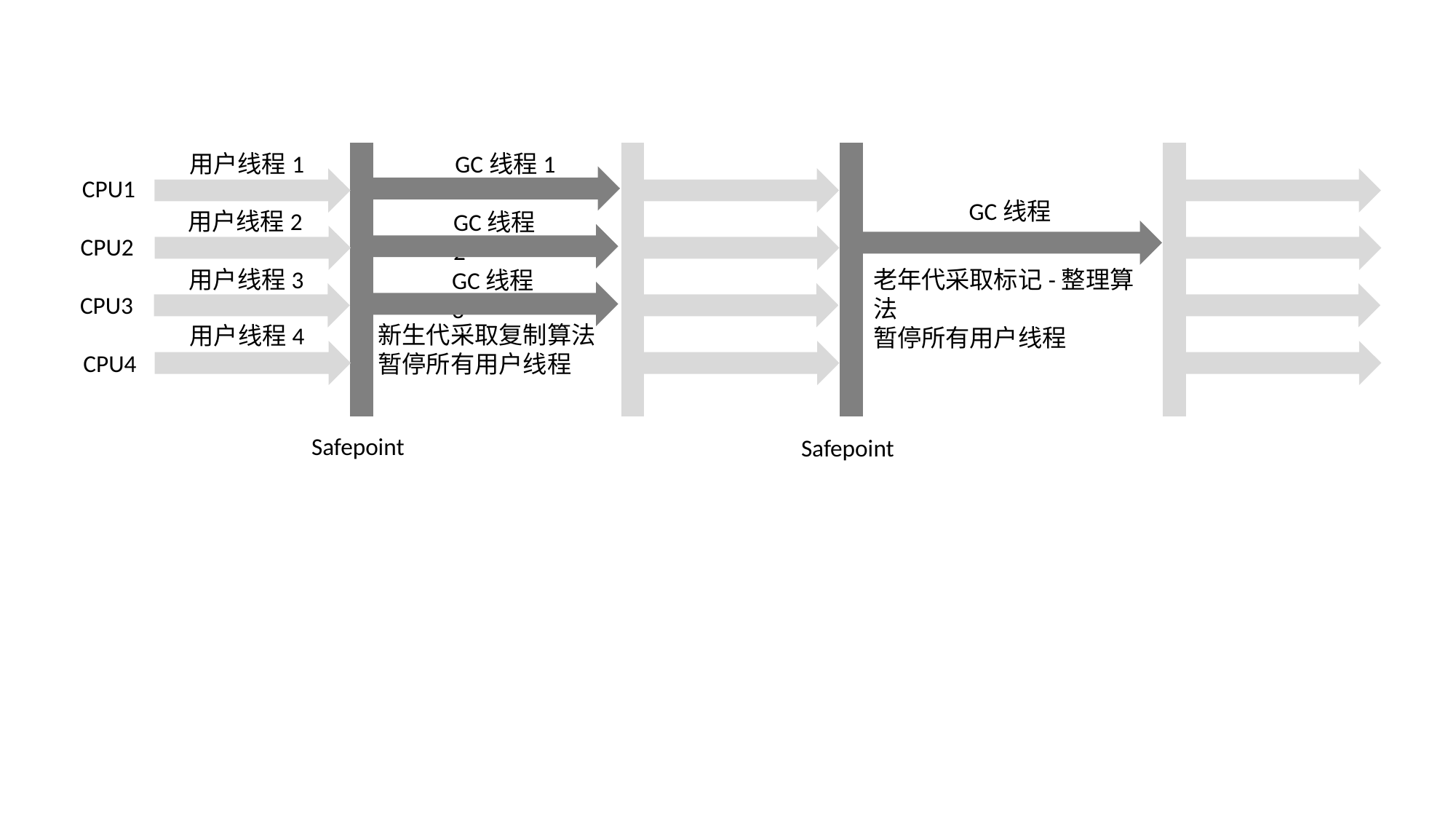

GC线程1
用户线程1

CPU1

GC线程
用户线程2
GC线程2

CPU2

老年代采取标记-整理算法
暂停所有用户线程
用户线程3
GC线程3

CPU3

新生代采取复制算法
暂停所有用户线程
用户线程4
CPU4

Safepoint
Safepoint